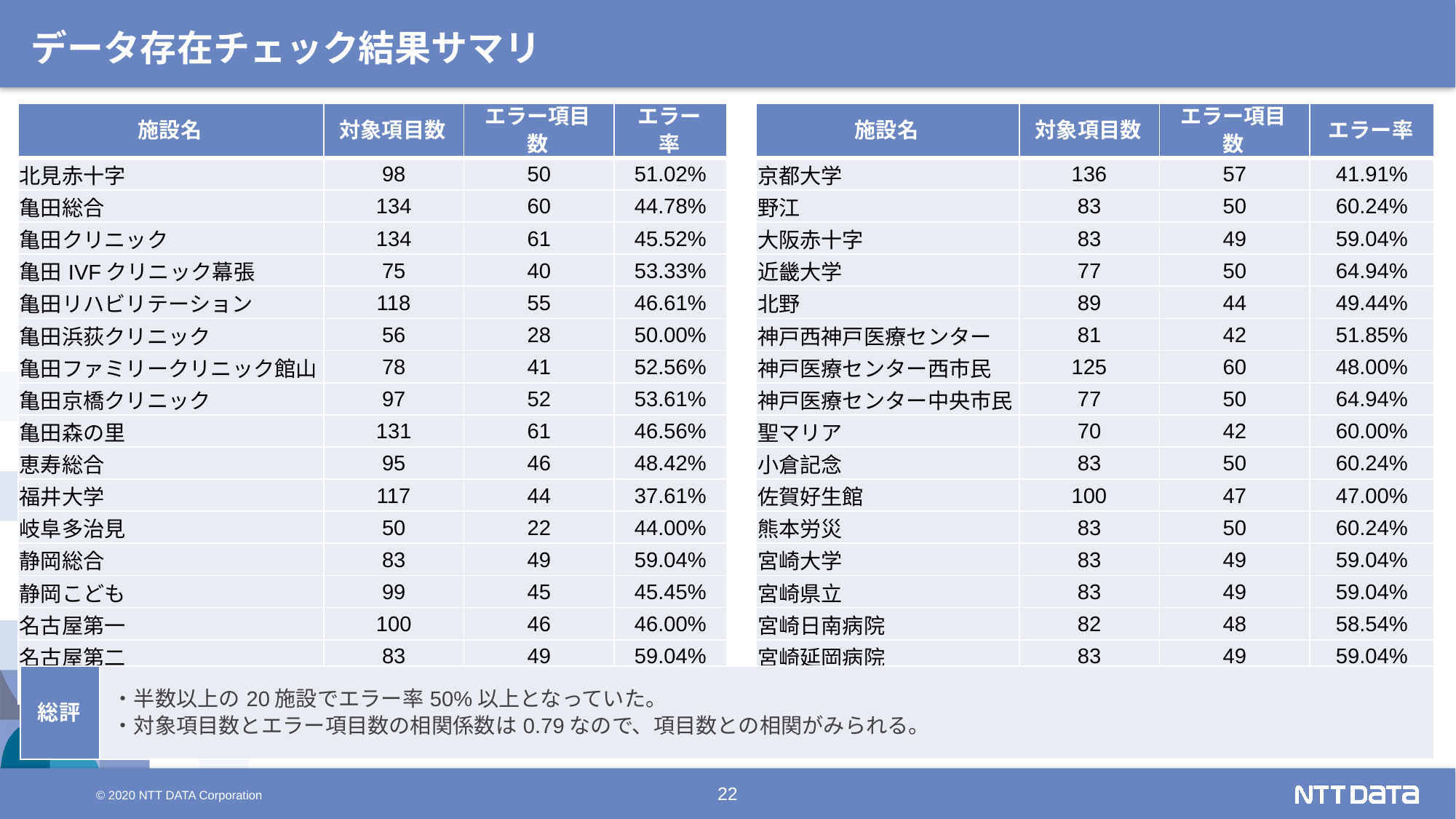

# データ存在チェック結果サマリ
| 施設名 | 対象項目数 | エラー項目数 | エラー率 |
| --- | --- | --- | --- |
| 京都大学 | 136 | 57 | 41.91% |
| 野江 | 83 | 50 | 60.24% |
| 大阪赤十字 | 83 | 49 | 59.04% |
| 近畿大学 | 77 | 50 | 64.94% |
| 北野 | 89 | 44 | 49.44% |
| 神戸西神戸医療センター | 81 | 42 | 51.85% |
| 神戸医療センター西市民 | 125 | 60 | 48.00% |
| 神戸医療センター中央市民 | 77 | 50 | 64.94% |
| 聖マリア | 70 | 42 | 60.00% |
| 小倉記念 | 83 | 50 | 60.24% |
| 佐賀好生館 | 100 | 47 | 47.00% |
| 熊本労災 | 83 | 50 | 60.24% |
| 宮崎大学 | 83 | 49 | 59.04% |
| 宮崎県立 | 83 | 49 | 59.04% |
| 宮崎日南病院 | 82 | 48 | 58.54% |
| 宮崎延岡病院 | 83 | 49 | 59.04% |
| 宮崎市郡医師会 | 96 | 56 | 58.33% |
| 施設名 | 対象項目数 | エラー項目数 | エラー率 |
| --- | --- | --- | --- |
| 北見赤十字 | 98 | 50 | 51.02% |
| 亀田総合 | 134 | 60 | 44.78% |
| 亀田クリニック | 134 | 61 | 45.52% |
| 亀田IVFクリニック幕張 | 75 | 40 | 53.33% |
| 亀田リハビリテーション | 118 | 55 | 46.61% |
| 亀田浜荻クリニック | 56 | 28 | 50.00% |
| 亀田ファミリークリニック館山 | 78 | 41 | 52.56% |
| 亀田京橋クリニック | 97 | 52 | 53.61% |
| 亀田森の里 | 131 | 61 | 46.56% |
| 恵寿総合 | 95 | 46 | 48.42% |
| 福井大学 | 117 | 44 | 37.61% |
| 岐阜多治見 | 50 | 22 | 44.00% |
| 静岡総合 | 83 | 49 | 59.04% |
| 静岡こども | 99 | 45 | 45.45% |
| 名古屋第一 | 100 | 46 | 46.00% |
| 名古屋第二 | 83 | 49 | 59.04% |
| 長浜赤十字 | 100 | 46 | 46.00% |
| 総評 | ・半数以上の20施設でエラー率50%以上となっていた。 ・対象項目数とエラー項目数の相関係数は0.79なので、項目数との相関がみられる。 |
| --- | --- |